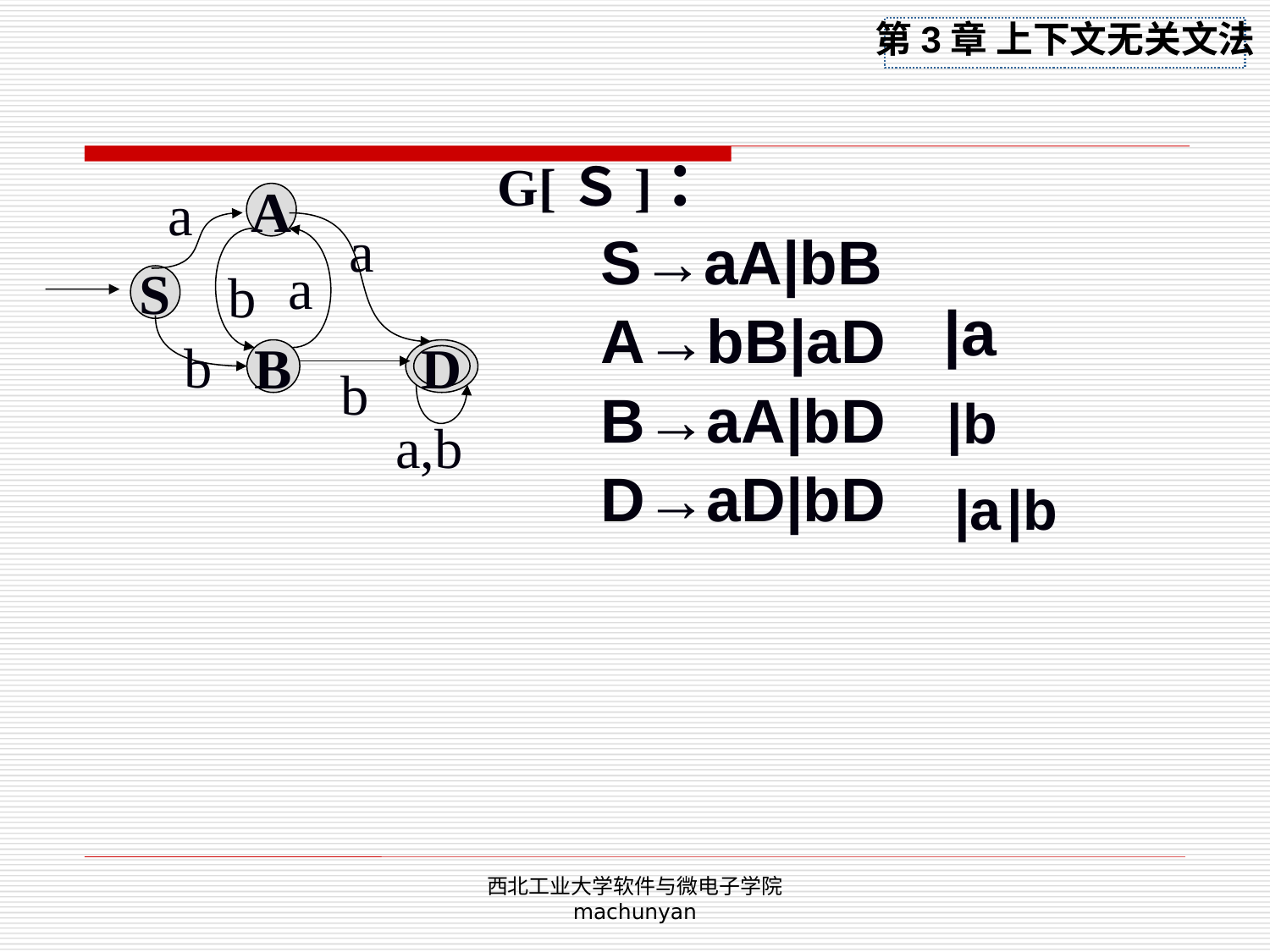

G[Ｓ]：
      S→aA|bB
      A→bB|aD
      B→aA|bD
      D→aD|bD
a
A
a
a
b
S
|a

b
B

D
b
|b
a,b
|a
|b

西北工业大学软件与微电子学院 machunyan
63